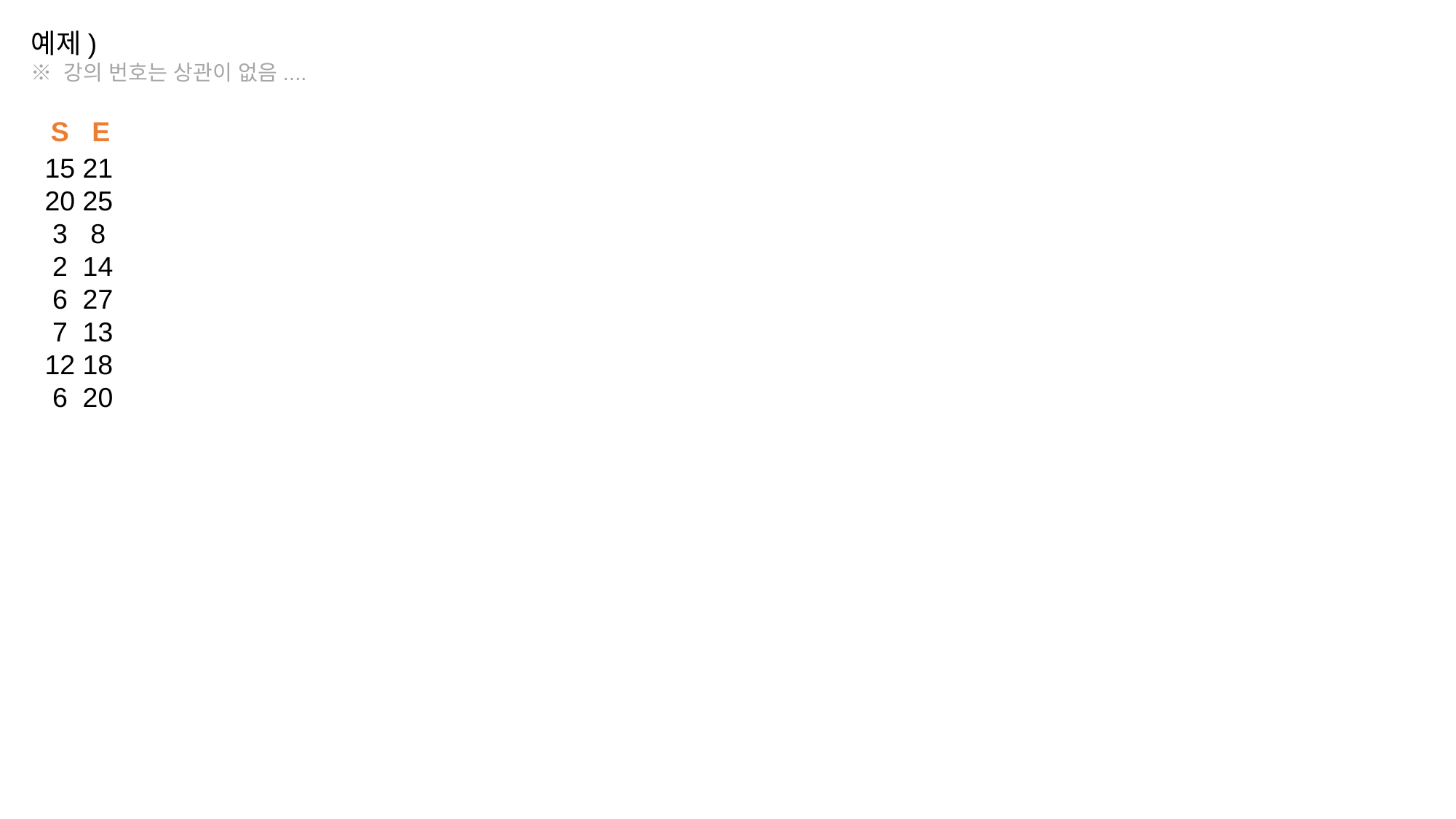

예제)
※ 강의 번호는 상관이 없음....
S   E
15 21
20 25
 3   8
 2  14
 6  27
 7  13
12 18
 6  20